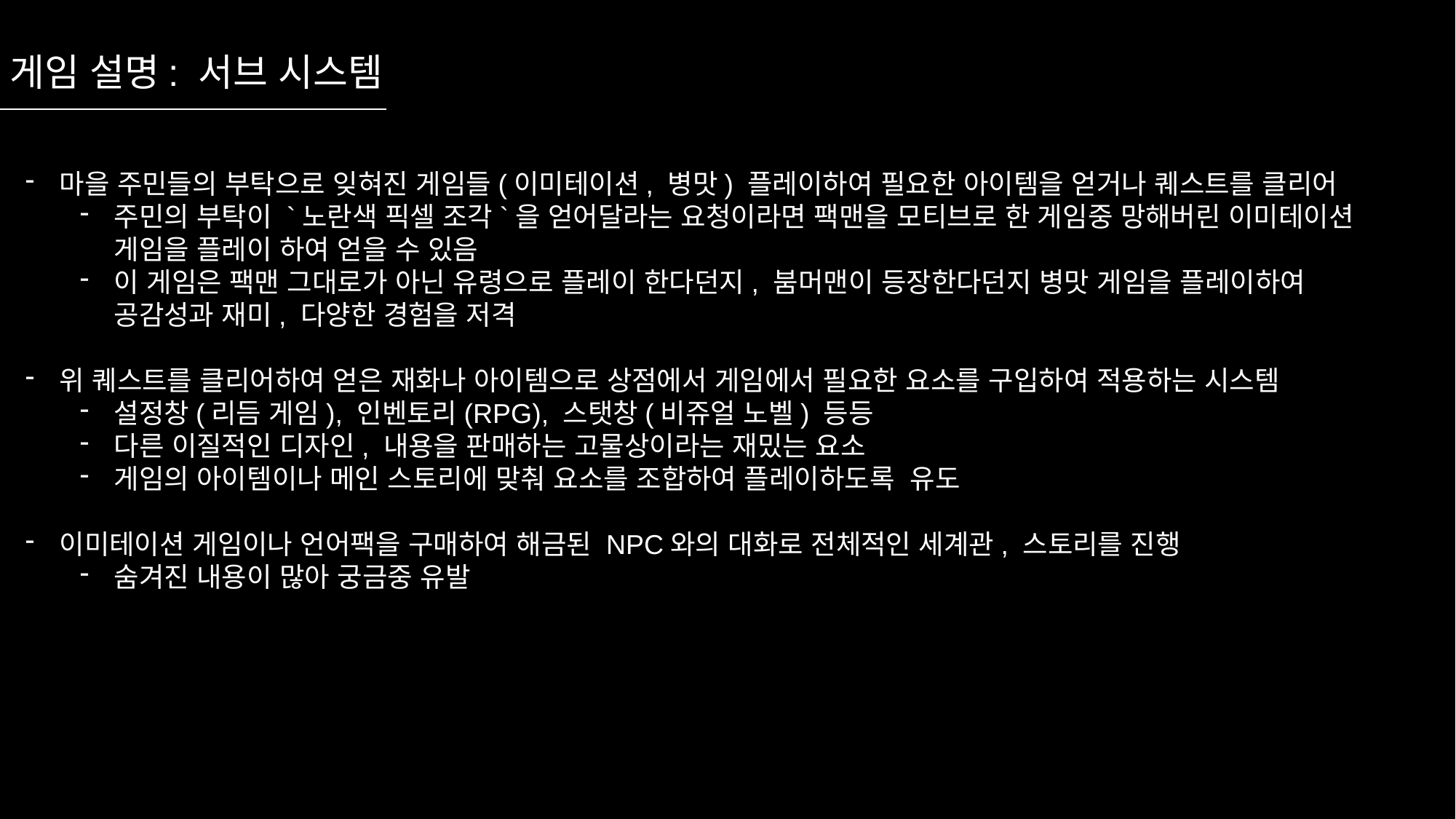

게임 설명: 서브 시스템
마을 주민들의 부탁으로 잊혀진 게임들(이미테이션, 병맛) 플레이하여 필요한 아이템을 얻거나 퀘스트를 클리어
주민의 부탁이 `노란색 픽셀 조각`을 얻어달라는 요청이라면 팩맨을 모티브로 한 게임중 망해버린 이미테이션 게임을 플레이 하여 얻을 수 있음
이 게임은 팩맨 그대로가 아닌 유령으로 플레이 한다던지, 붐머맨이 등장한다던지 병맛 게임을 플레이하여 공감성과 재미, 다양한 경험을 저격

위 퀘스트를 클리어하여 얻은 재화나 아이템으로 상점에서 게임에서 필요한 요소를 구입하여 적용하는 시스템
설정창(리듬 게임), 인벤토리(RPG), 스탯창(비쥬얼 노벨) 등등
다른 이질적인 디자인, 내용을 판매하는 고물상이라는 재밌는 요소
게임의 아이템이나 메인 스토리에 맞춰 요소를 조합하여 플레이하도록  유도

이미테이션 게임이나 언어팩을 구매하여 해금된 NPC와의 대화로 전체적인 세계관, 스토리를 진행
숨겨진 내용이 많아 궁금중 유발